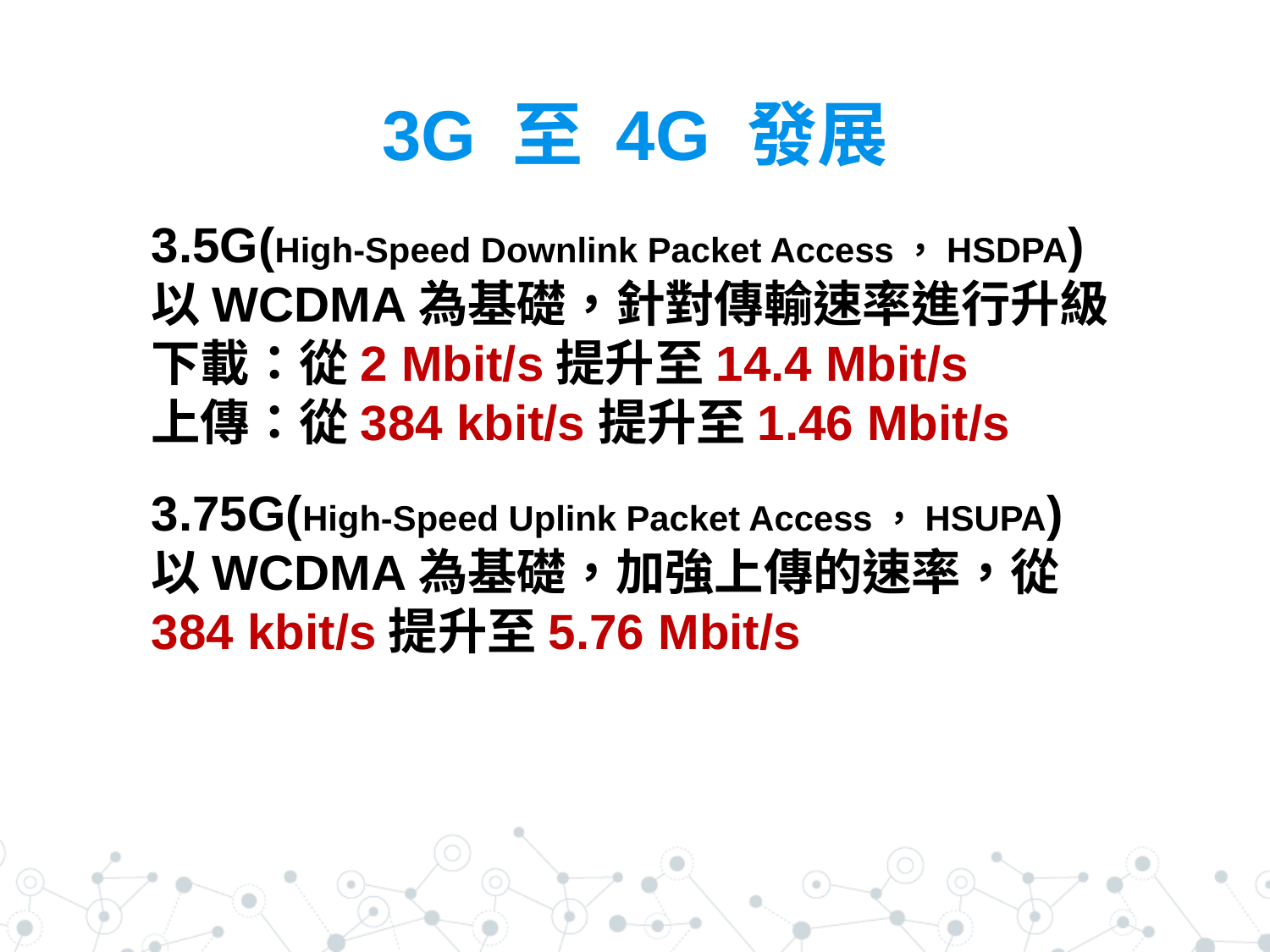

# 3G 至 4G 發展
3.5G(High-Speed Downlink Packet Access，HSDPA)
以WCDMA為基礎，針對傳輸速率進行升級
下載：從2 Mbit/s提升至14.4 Mbit/s
上傳：從384 kbit/s提升至1.46 Mbit/s
3.75G(High-Speed Uplink Packet Access，HSUPA)
以WCDMA為基礎，加強上傳的速率，從384 kbit/s提升至5.76 Mbit/s